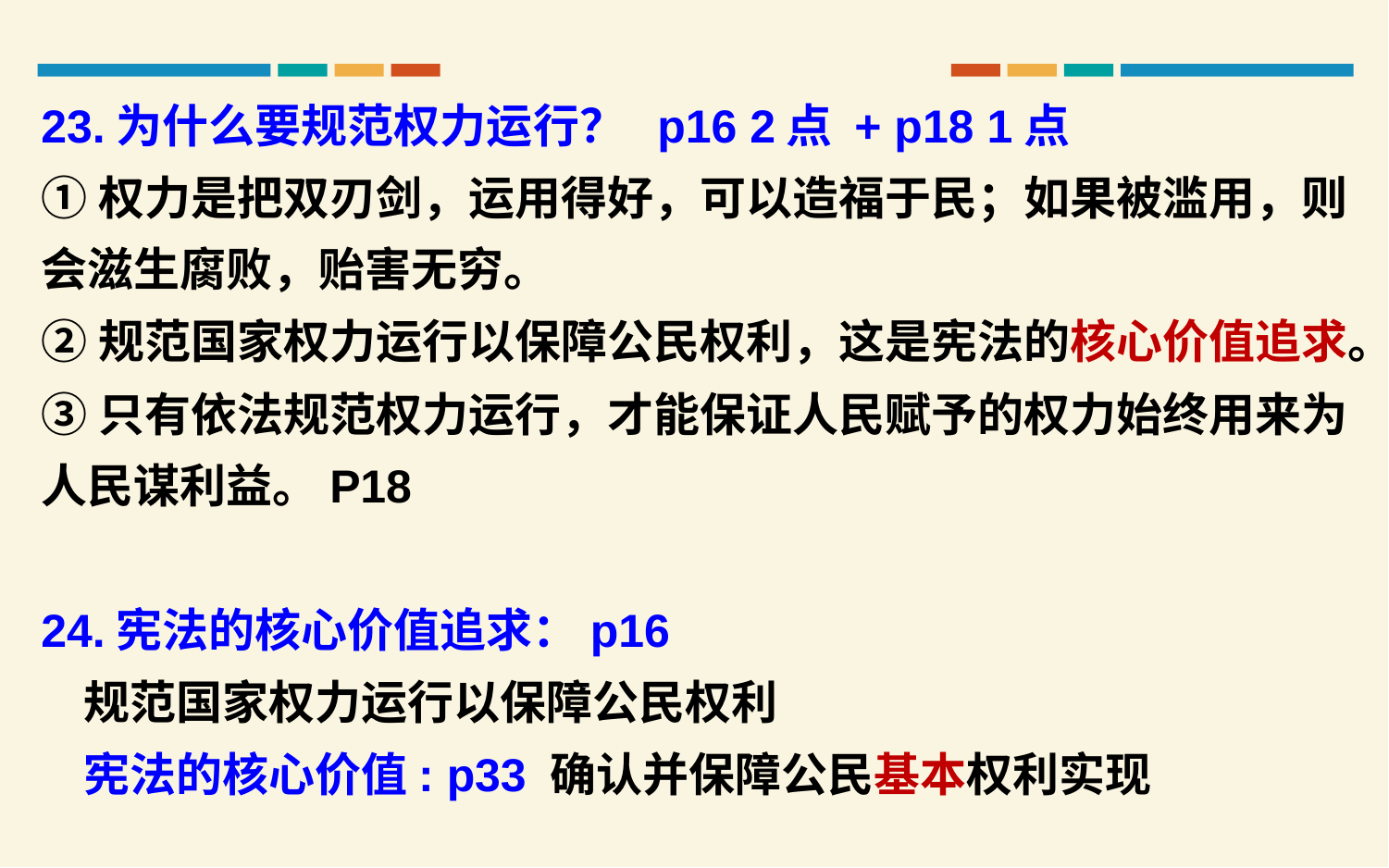

23.为什么要规范权力运行？  p16 2点 + p18 1点
①权力是把双刃剑，运用得好，可以造福于民；如果被滥用，则会滋生腐败，贻害无穷。
②规范国家权力运行以保障公民权利，这是宪法的核心价值追求。
③只有依法规范权力运行，才能保证人民赋予的权力始终用来为人民谋利益。P18

24.宪法的核心价值追求：p16
   规范国家权力运行以保障公民权利
   宪法的核心价值: p33 确认并保障公民基本权利实现